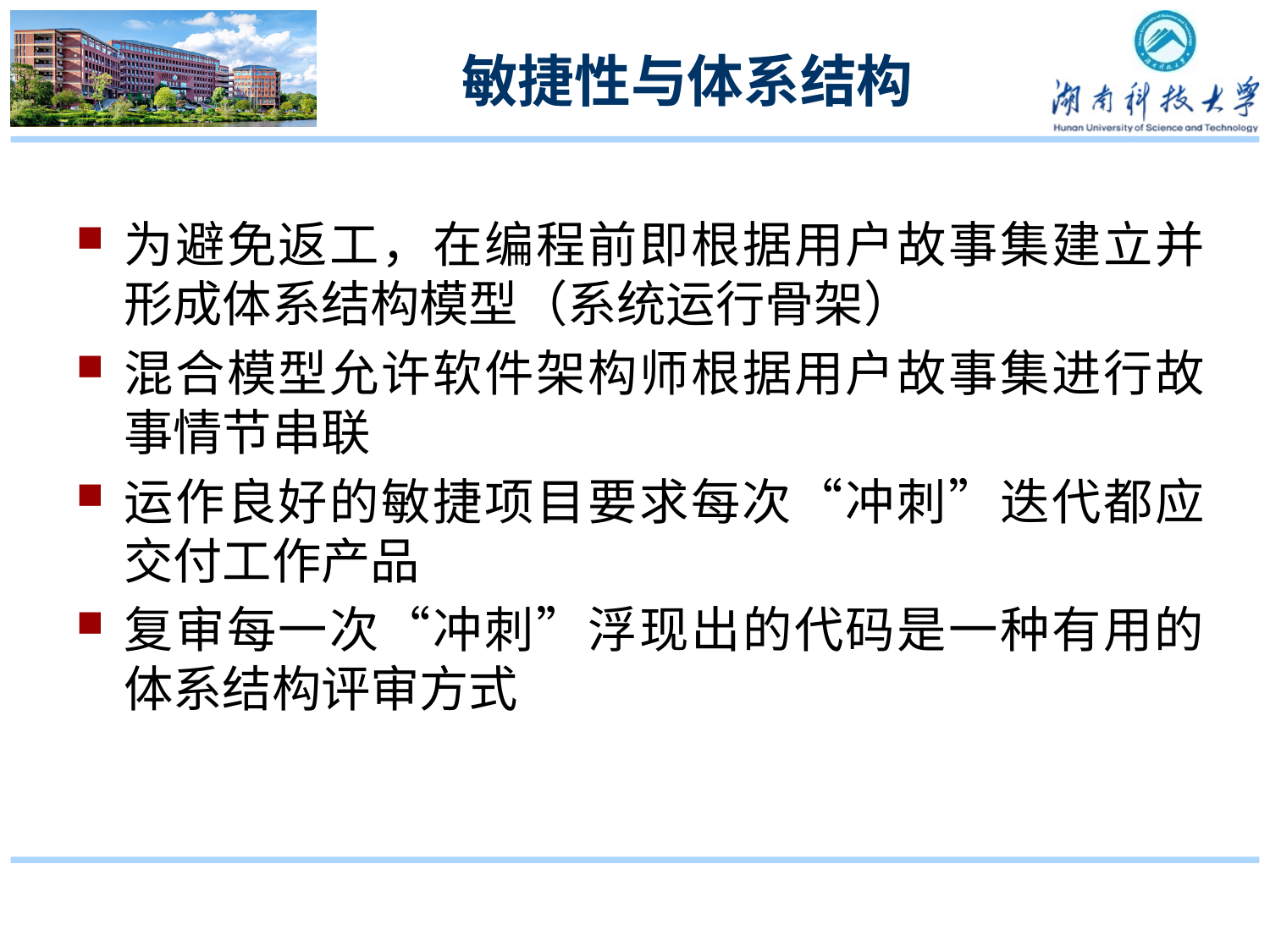

# 敏捷性与体系结构
为避免返工，在编程前即根据用户故事集建立并形成体系结构模型（系统运行骨架）
混合模型允许软件架构师根据用户故事集进行故事情节串联
运作良好的敏捷项目要求每次“冲刺”迭代都应交付工作产品
复审每一次“冲刺”浮现出的代码是一种有用的体系结构评审方式
23